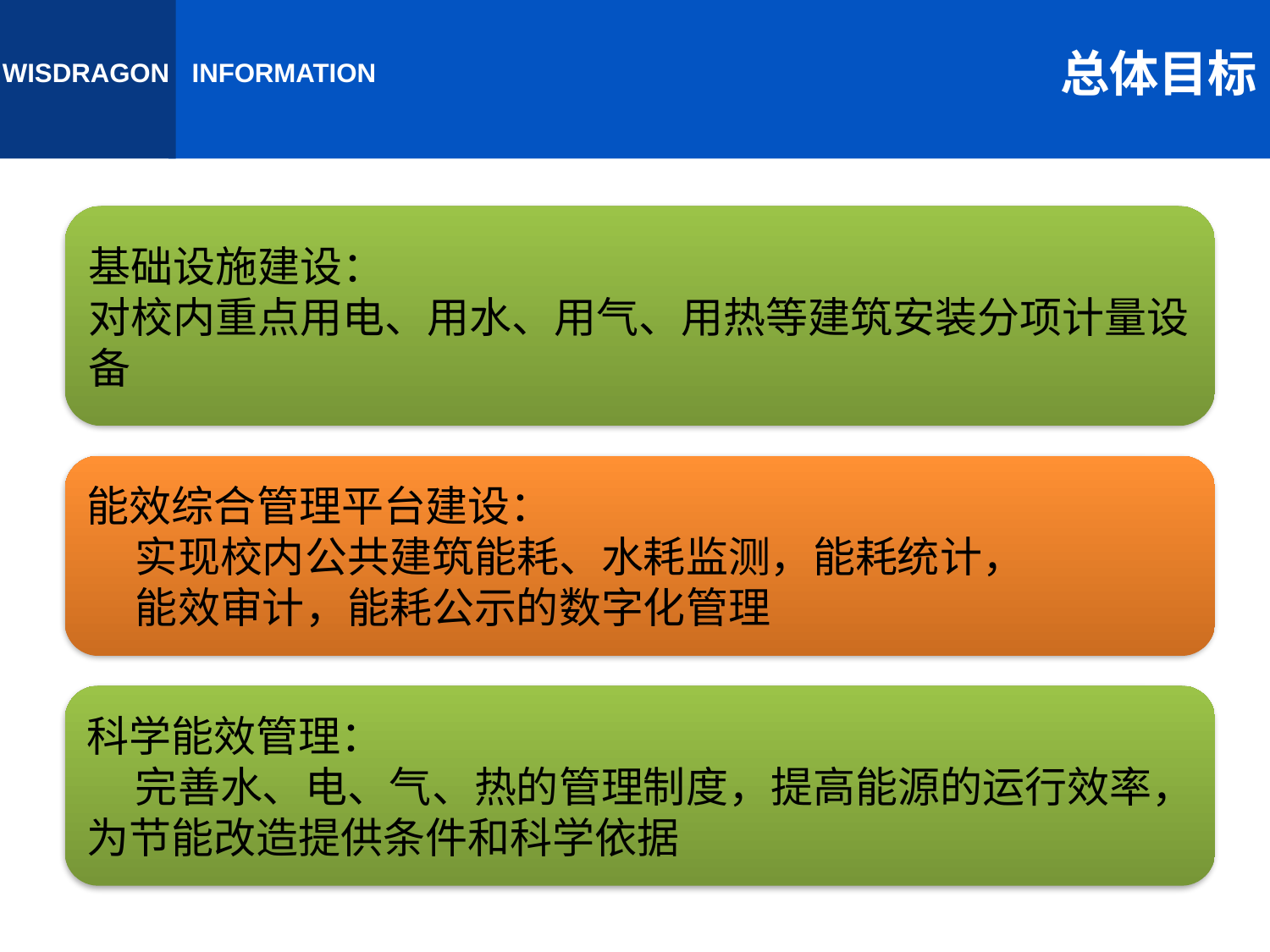

总体目标
基础设施建设：
对校内重点用电、用水、用气、用热等建筑安装分项计量设备
能效综合管理平台建设：
    实现校内公共建筑能耗、水耗监测，能耗统计，
    能效审计，能耗公示的数字化管理
科学能效管理：
    完善水、电、气、热的管理制度，提高能源的运行效率，为节能改造提供条件和科学依据